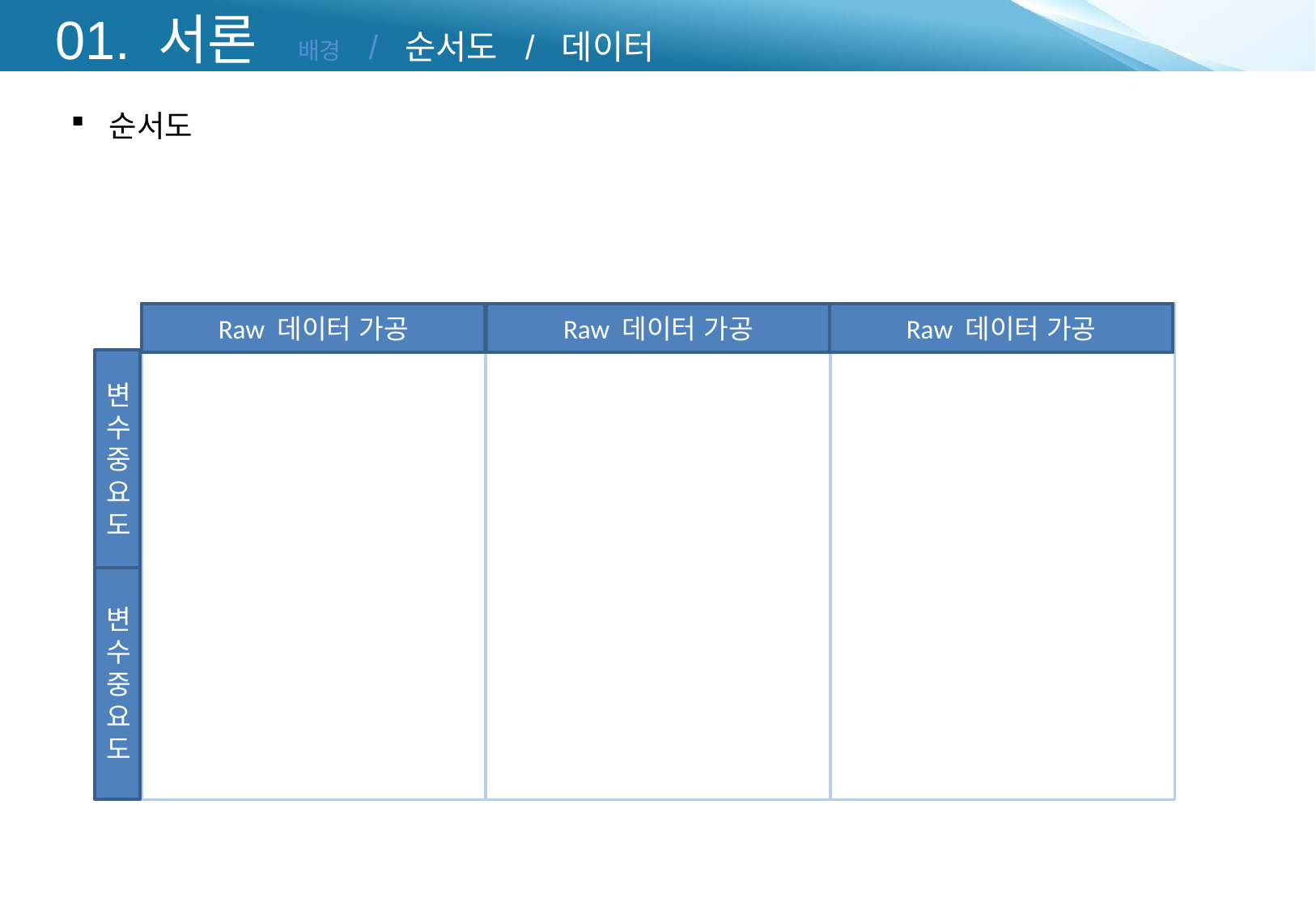

01. 서론	배경  /  순서도  /  데이터 소개

순서도
Raw 데이터 가공
Raw 데이터 가공
Raw 데이터 가공

변
수
중
요
도
변
수
중
요
도